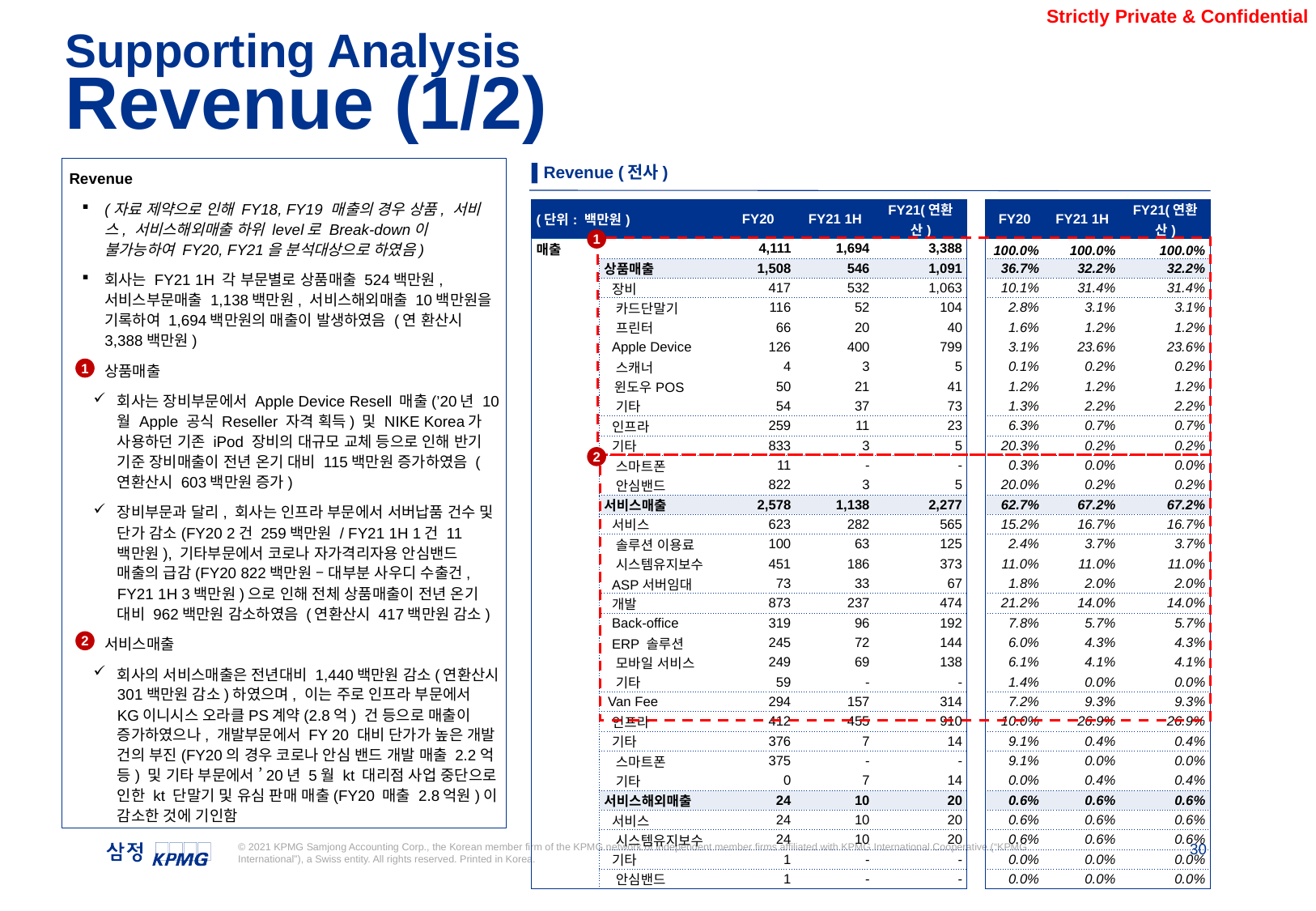

Supporting Analysis
Revenue (1/2)
▌Revenue (전사)

Revenue
(자료 제약으로 인해 FY18, FY19 매출의 경우 상품, 서비스, 서비스해외매출 하위 level로 Break-down이 불가능하여 FY20, FY21을 분석대상으로 하였음)
회사는 FY21 1H 각 부문별로 상품매출 524백만원, 서비스부문매출 1,138백만원, 서비스해외매출 10백만원을 기록하여 1,694백만원의 매출이 발생하였음 (연 환산시 3,388백만원)
상품매출
회사는 장비부문에서 Apple Device Resell 매출(’20년 10월 Apple 공식 Reseller 자격 획득) 및 NIKE Korea가 사용하던 기존 iPod 장비의 대규모 교체 등으로 인해 반기 기준 장비매출이 전년 온기 대비 115백만원 증가하였음 (연환산시 603백만원 증가)
장비부문과 달리, 회사는 인프라 부문에서 서버납품 건수 및 단가 감소(FY20 2건 259백만원 / FY21 1H 1건 11백만원), 기타부문에서 코로나 자가격리자용 안심밴드 매출의 급감(FY20 822백만원 – 대부분 사우디 수출건, FY21 1H 3백만원)으로 인해 전체 상품매출이 전년 온기 대비 962백만원 감소하였음 (연환산시 417백만원 감소)
서비스매출
회사의 서비스매출은 전년대비 1,440백만원 감소(연환산시 301백만원 감소)하였으며, 이는 주로 인프라 부문에서 KG이니시스 오라클PS계약(2.8억) 건 등으로 매출이 증가하였으나, 개발부문에서 FY 20 대비 단가가 높은 개발 건의 부진(FY20의 경우 코로나 안심 밴드 개발 매출 2.2억 등) 및 기타 부문에서 ’20년 5월 kt 대리점 사업 중단으로 인한 kt 단말기 및 유심 판매 매출(FY20 매출 2.8억원)이 감소한 것에 기인함

| (단위: 백만원) |  | FY20 | FY21 1H | FY21(연환산) |  | FY20 | FY21 1H | FY21(연환산) |
| --- | --- | --- | --- | --- | --- | --- | --- | --- |
| 매출 |  | 4,111 | 1,694 | 3,388 |  | 100.0% | 100.0% | 100.0% |
|  | 상품매출 | 1,508 | 546 | 1,091 |  | 36.7% | 32.2% | 32.2% |
|  | 장비 | 417 | 532 | 1,063 |  | 10.1% | 31.4% | 31.4% |
|  | 카드단말기 | 116 | 52 | 104 |  | 2.8% | 3.1% | 3.1% |
|  | 프린터 | 66 | 20 | 40 |  | 1.6% | 1.2% | 1.2% |
|  | Apple Device | 126 | 400 | 799 |  | 3.1% | 23.6% | 23.6% |
|  | 스캐너 | 4 | 3 | 5 |  | 0.1% | 0.2% | 0.2% |
|  | 윈도우POS | 50 | 21 | 41 |  | 1.2% | 1.2% | 1.2% |
|  | 기타 | 54 | 37 | 73 |  | 1.3% | 2.2% | 2.2% |
|  | 인프라 | 259 | 11 | 23 |  | 6.3% | 0.7% | 0.7% |
|  | 기타 | 833 | 3 | 5 |  | 20.3% | 0.2% | 0.2% |
|  | 스마트폰 | 11 | - | - |  | 0.3% | 0.0% | 0.0% |
|  | 안심밴드 | 822 | 3 | 5 |  | 20.0% | 0.2% | 0.2% |
|  | 서비스매출 | 2,578 | 1,138 | 2,277 |  | 62.7% | 67.2% | 67.2% |
|  | 서비스 | 623 | 282 | 565 |  | 15.2% | 16.7% | 16.7% |
|  | 솔루션 이용료 | 100 | 63 | 125 |  | 2.4% | 3.7% | 3.7% |
|  | 시스템유지보수 | 451 | 186 | 373 |  | 11.0% | 11.0% | 11.0% |
|  | ASP서버임대 | 73 | 33 | 67 |  | 1.8% | 2.0% | 2.0% |
|  | 개발 | 873 | 237 | 474 |  | 21.2% | 14.0% | 14.0% |
|  | Back-office | 319 | 96 | 192 |  | 7.8% | 5.7% | 5.7% |
|  | ERP 솔루션 | 245 | 72 | 144 |  | 6.0% | 4.3% | 4.3% |
|  | 모바일 서비스 | 249 | 69 | 138 |  | 6.1% | 4.1% | 4.1% |
|  | 기타 | 59 | - | - |  | 1.4% | 0.0% | 0.0% |
|  | Van Fee | 294 | 157 | 314 |  | 7.2% | 9.3% | 9.3% |
|  | 인프라 | 412 | 455 | 910 |  | 10.0% | 26.9% | 26.9% |
|  | 기타 | 376 | 7 | 14 |  | 9.1% | 0.4% | 0.4% |
|  | 스마트폰 | 375 | - | - |  | 9.1% | 0.0% | 0.0% |
|  | 기타 | 0 | 7 | 14 |  | 0.0% | 0.4% | 0.4% |
|  | 서비스해외매출 | 24 | 10 | 20 |  | 0.6% | 0.6% | 0.6% |
|  | 서비스 | 24 | 10 | 20 |  | 0.6% | 0.6% | 0.6% |
|  | 시스템유지보수 | 24 | 10 | 20 |  | 0.6% | 0.6% | 0.6% |
|  | 기타 | 1 | - | - |  | 0.0% | 0.0% | 0.0% |
|  | 안심밴드 | 1 | - | - |  | 0.0% | 0.0% | 0.0% |
1

1
2

2